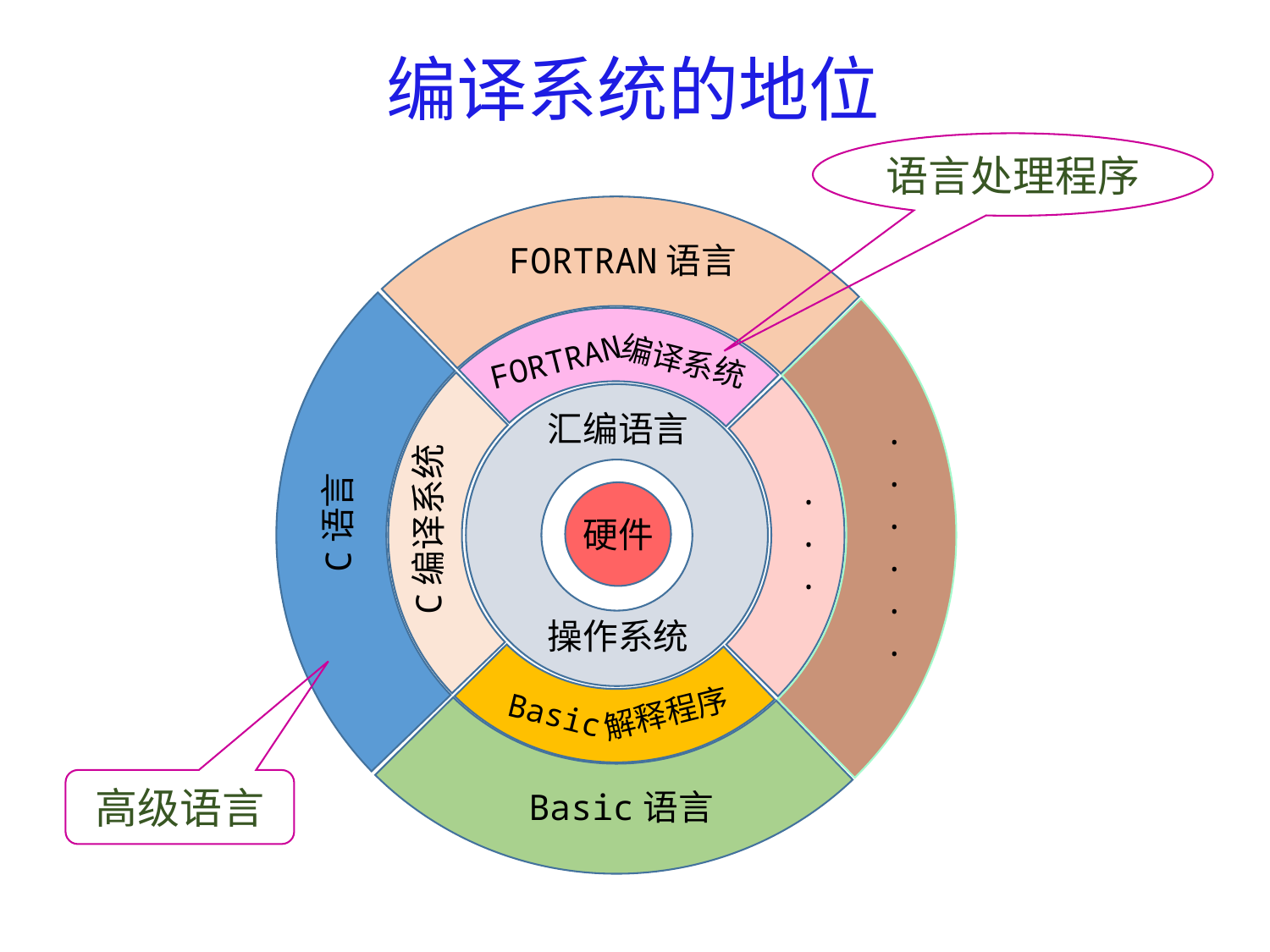

# 编译系统的地位
语言处理程序

FORTRAN语言
......
C语言
Basic语言
编译系统
FORTRAN
...
C编译系统
解释程序
Basic

汇编语言

硬件
操作系统
高级语言